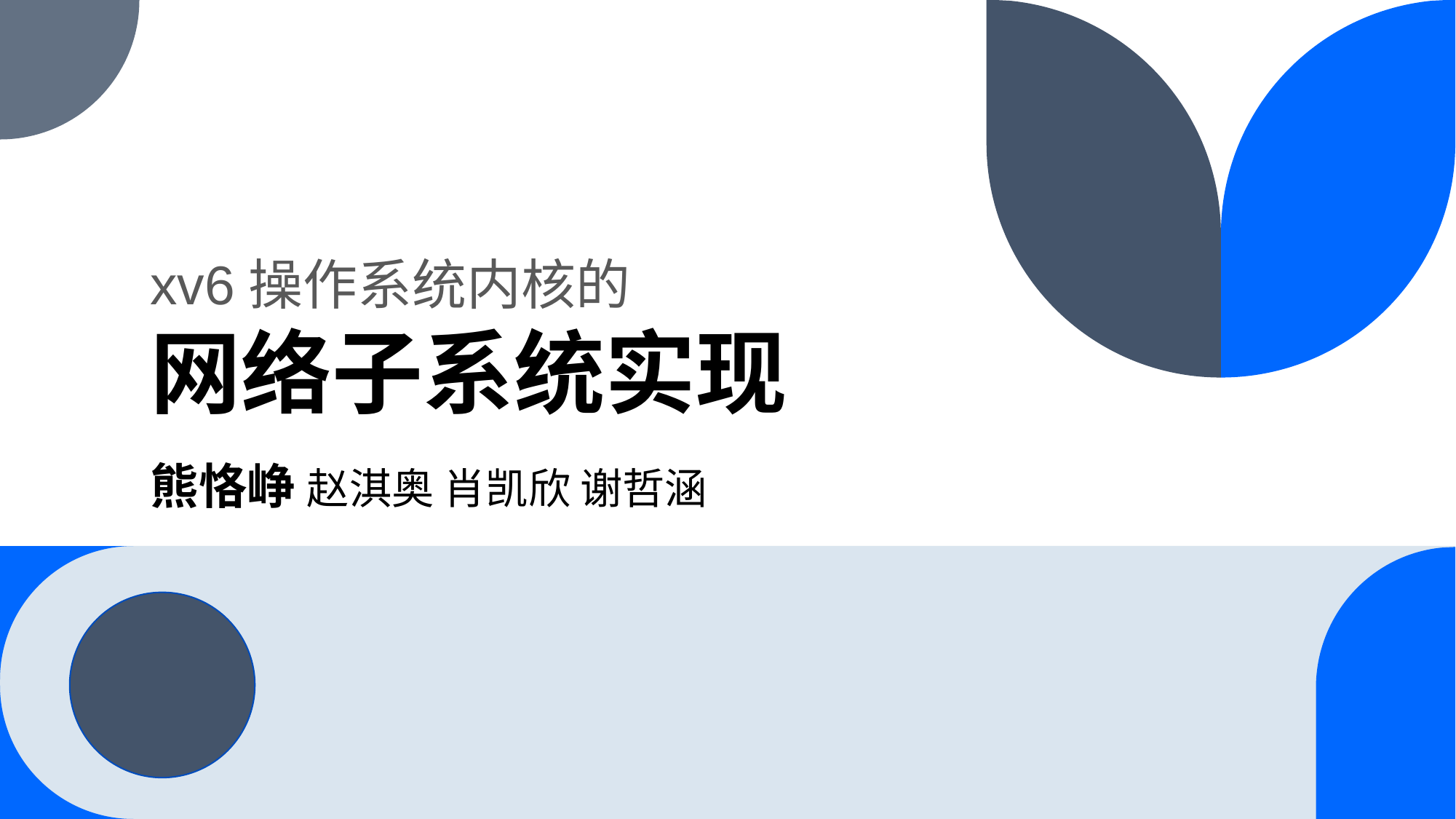

# xv6操作系统内核的 网络子系统实现
熊恪峥 赵淇奥 肖凯欣 谢哲涵